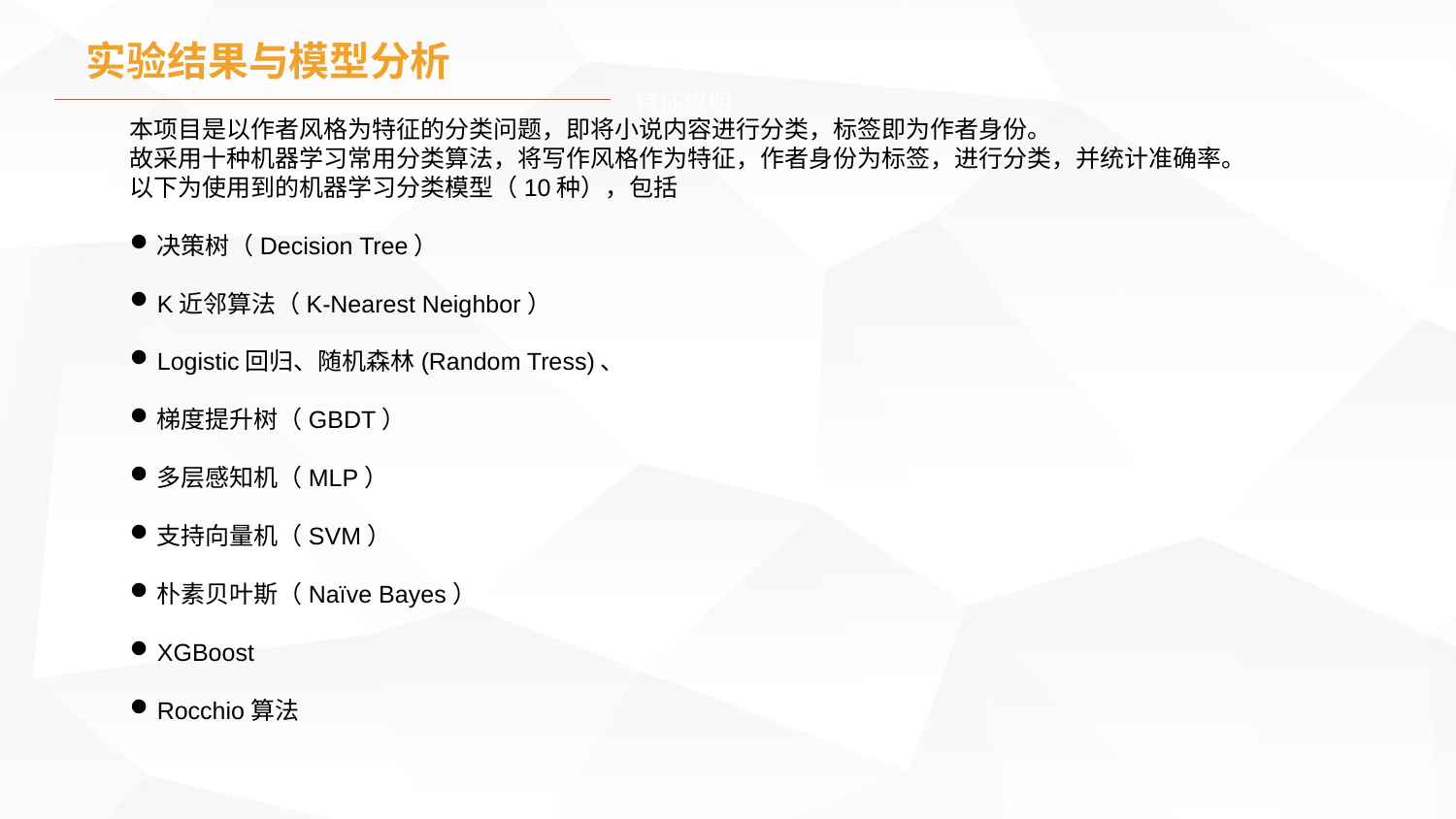

实验结果与模型分析

特征说明
本项目是以作者风格为特征的分类问题，即将小说内容进行分类，标签即为作者身份。
故采用十种机器学习常用分类算法，将写作风格作为特征，作者身份为标签，进行分类，并统计准确率。
以下为使用到的机器学习分类模型（10种），包括

决策树（Decision Tree）

K近邻算法（K-Nearest Neighbor）

Logistic回归、随机森林(Random Tress)、

梯度提升树（GBDT）

多层感知机（MLP）

支持向量机（SVM）

朴素贝叶斯（Naïve Bayes）

XGBoost

Rocchio算法